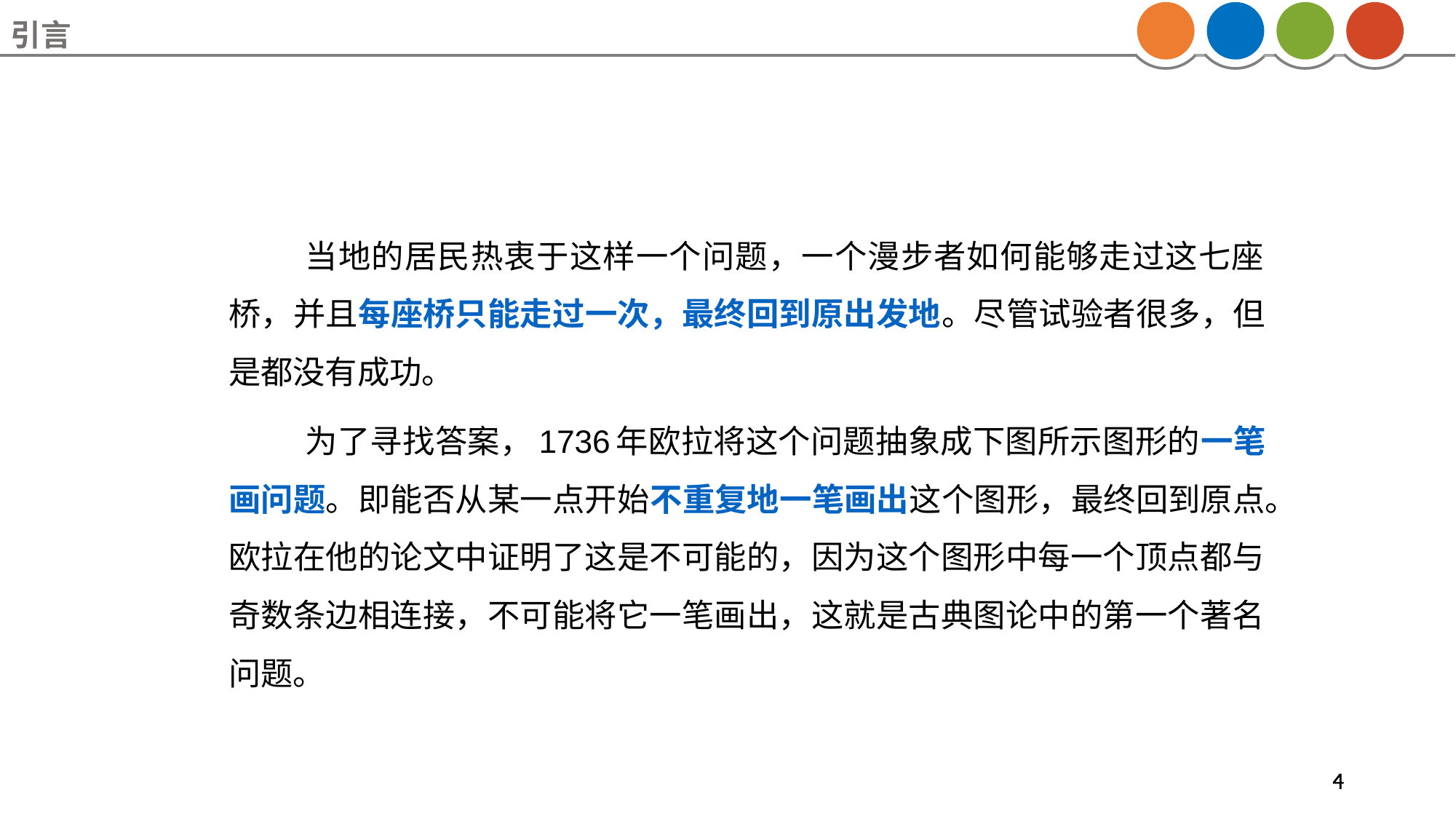

引言
当地的居民热衷于这样一个问题，一个漫步者如何能够走过这七座桥，并且每座桥只能走过一次，最终回到原出发地。尽管试验者很多，但是都没有成功。
为了寻找答案，1736年欧拉将这个问题抽象成下图所示图形的一笔画问题。即能否从某一点开始不重复地一笔画出这个图形，最终回到原点。欧拉在他的论文中证明了这是不可能的，因为这个图形中每一个顶点都与奇数条边相连接，不可能将它一笔画出，这就是古典图论中的第一个著名问题。

4